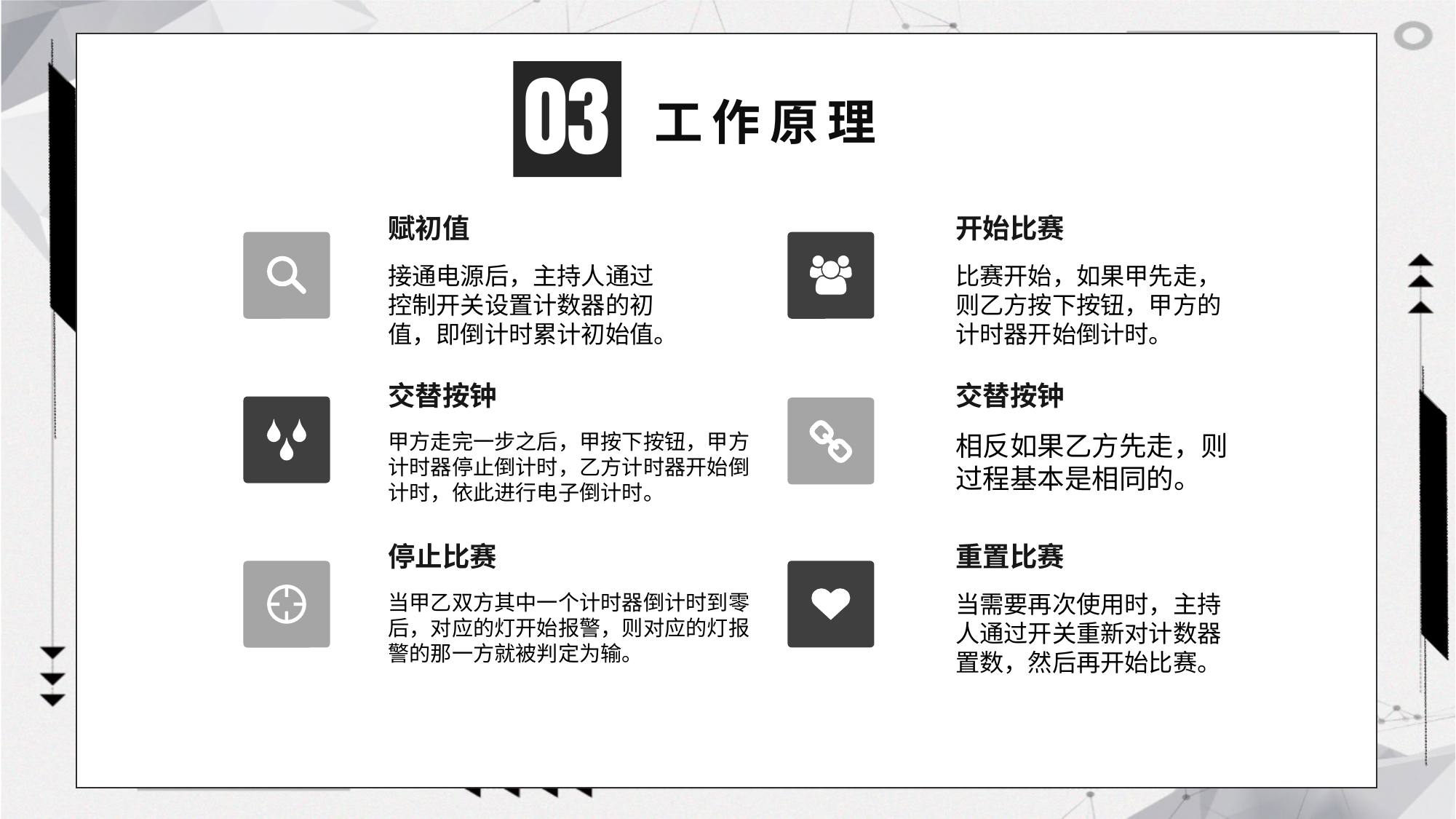

03
工作原理
赋初值
开始比赛

接通电源后，主持人通过控制开关设置计数器的初值，即倒计时累计初始值。
比赛开始，如果甲先走，则乙方按下按钮，甲方的计时器开始倒计时。
交替按钟
交替按钟

甲方走完一步之后，甲按下按钮，甲方计时器停止倒计时，乙方计时器开始倒计时，依此进行电子倒计时。
相反如果乙方先走，则过程基本是相同的。
停止比赛
重置比赛

当甲乙双方其中一个计时器倒计时到零后，对应的灯开始报警，则对应的灯报警的那一方就被判定为输。
当需要再次使用时，主持人通过开关重新对计数器置数，然后再开始比赛。